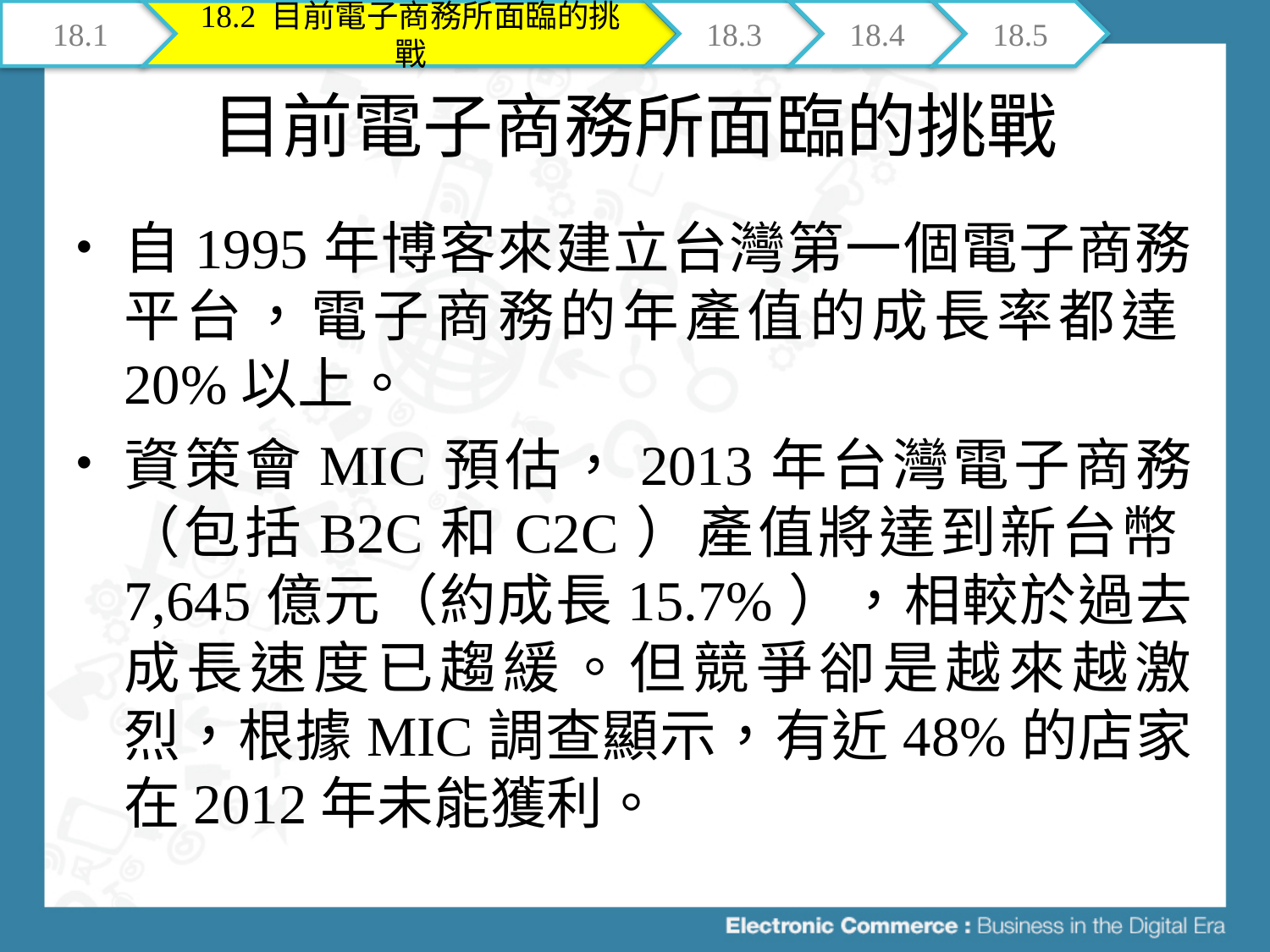

18.1
18.2 目前電子商務所面臨的挑戰
18.3
18.4
18.5
# 目前電子商務所面臨的挑戰
自1995年博客來建立台灣第一個電子商務平台，電子商務的年產值的成長率都達20%以上。
資策會MIC預估，2013年台灣電子商務（包括B2C和C2C）產值將達到新台幣7,645億元（約成長15.7%），相較於過去成長速度已趨緩。但競爭卻是越來越激烈，根據MIC調查顯示，有近48%的店家在2012年未能獲利。